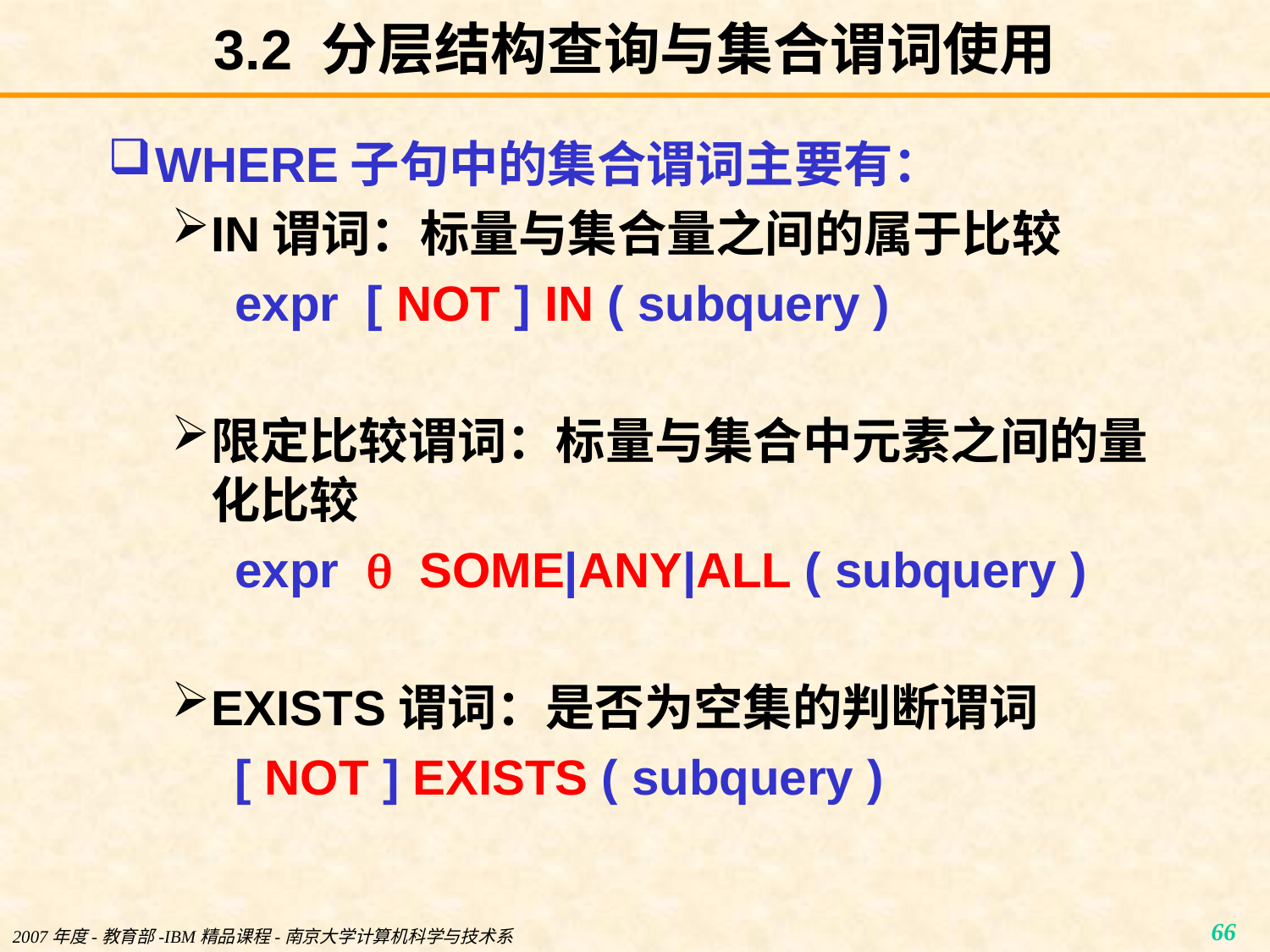

# 3.2 分层结构查询与集合谓词使用
WHERE子句中的集合谓词主要有：
IN谓词：标量与集合量之间的属于比较
expr  [ NOT ] IN ( subquery )

限定比较谓词：标量与集合中元素之间的量化比较
expr  θ  SOME|ANY|ALL ( subquery )

EXISTS谓词：是否为空集的判断谓词
[ NOT ] EXISTS ( subquery )
66
2007年度-教育部-IBM精品课程-南京大学计算机科学与技术系